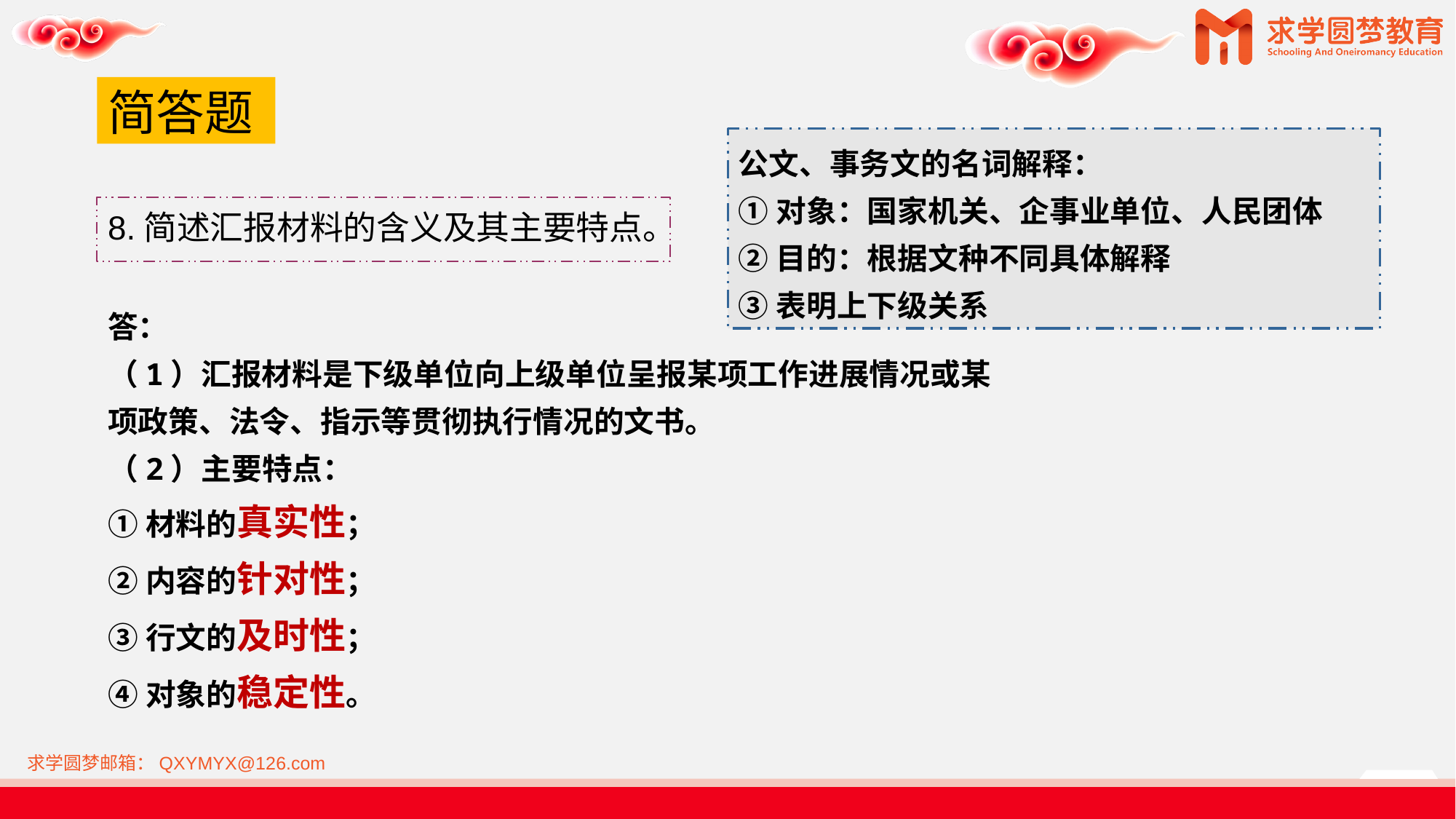

# 简答题
公文、事务文的名词解释：
①对象：国家机关、企事业单位、人民团体
②目的：根据文种不同具体解释
③表明上下级关系
8.简述汇报材料的含义及其主要特点。

答：
（1）汇报材料是下级单位向上级单位呈报某项工作进展情况或某项政策、法令、指示等贯彻执行情况的文书。
（2）主要特点：
①材料的真实性；
②内容的针对性；
③行文的及时性；
④对象的稳定性。